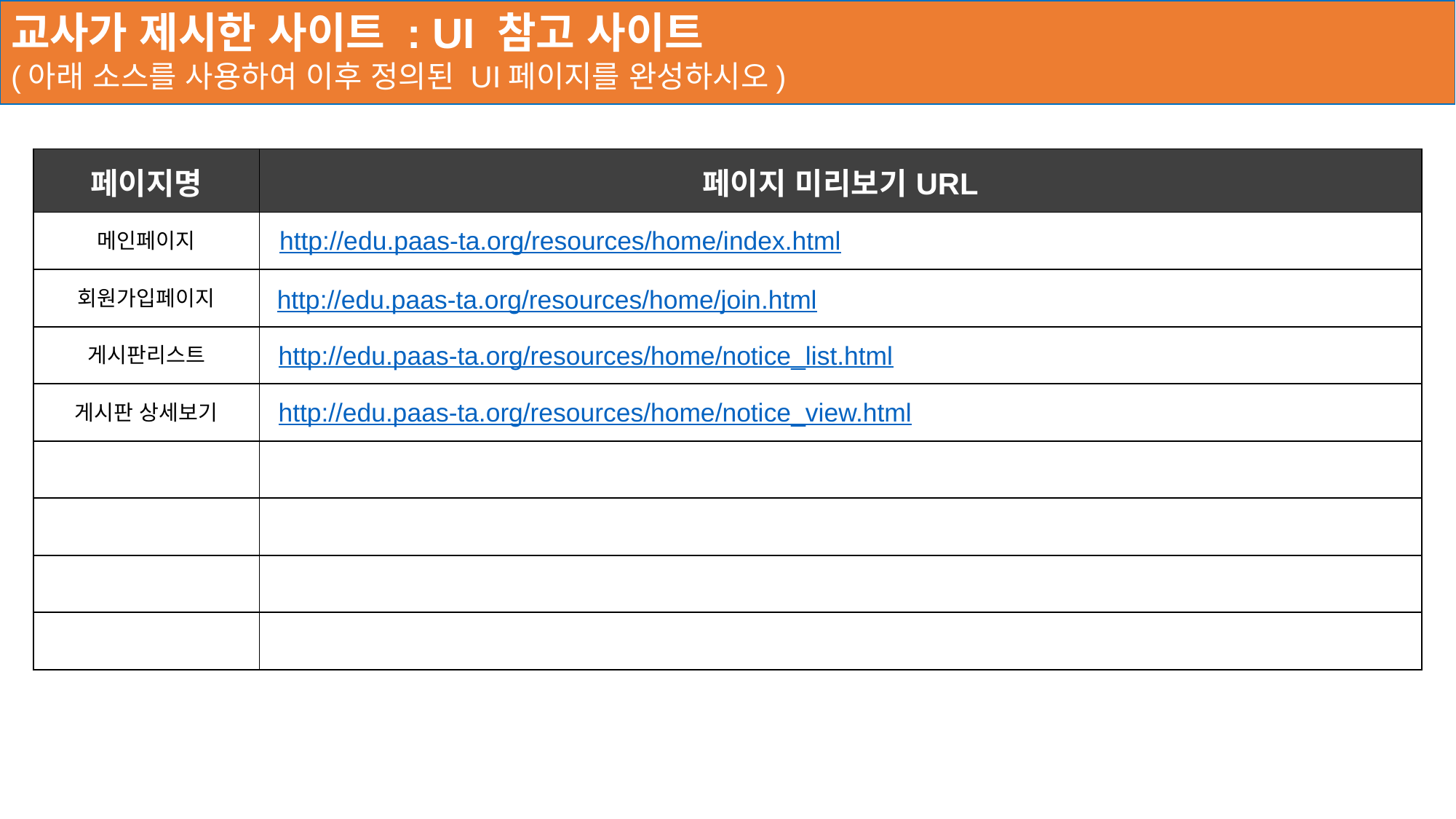

교사가 제시한 사이트 : UI 참고 사이트
(아래 소스를 사용하여 이후 정의된 UI페이지를 완성하시오)
| 페이지명 | 페이지 미리보기URL |  |
| --- | --- | --- |
| 메인페이지 | http://edu.paas-ta.org/resources/home/index.html |  |
| 회원가입페이지 | http://edu.paas-ta.org/resources/home/join.html |  |
| 게시판리스트 | http://edu.paas-ta.org/resources/home/notice\_list.html |  |
| 게시판 상세보기 | http://edu.paas-ta.org/resources/home/notice\_view.html |  |
|  |  |  |
|  |  |  |
|  |  |  |
|  |  |  |